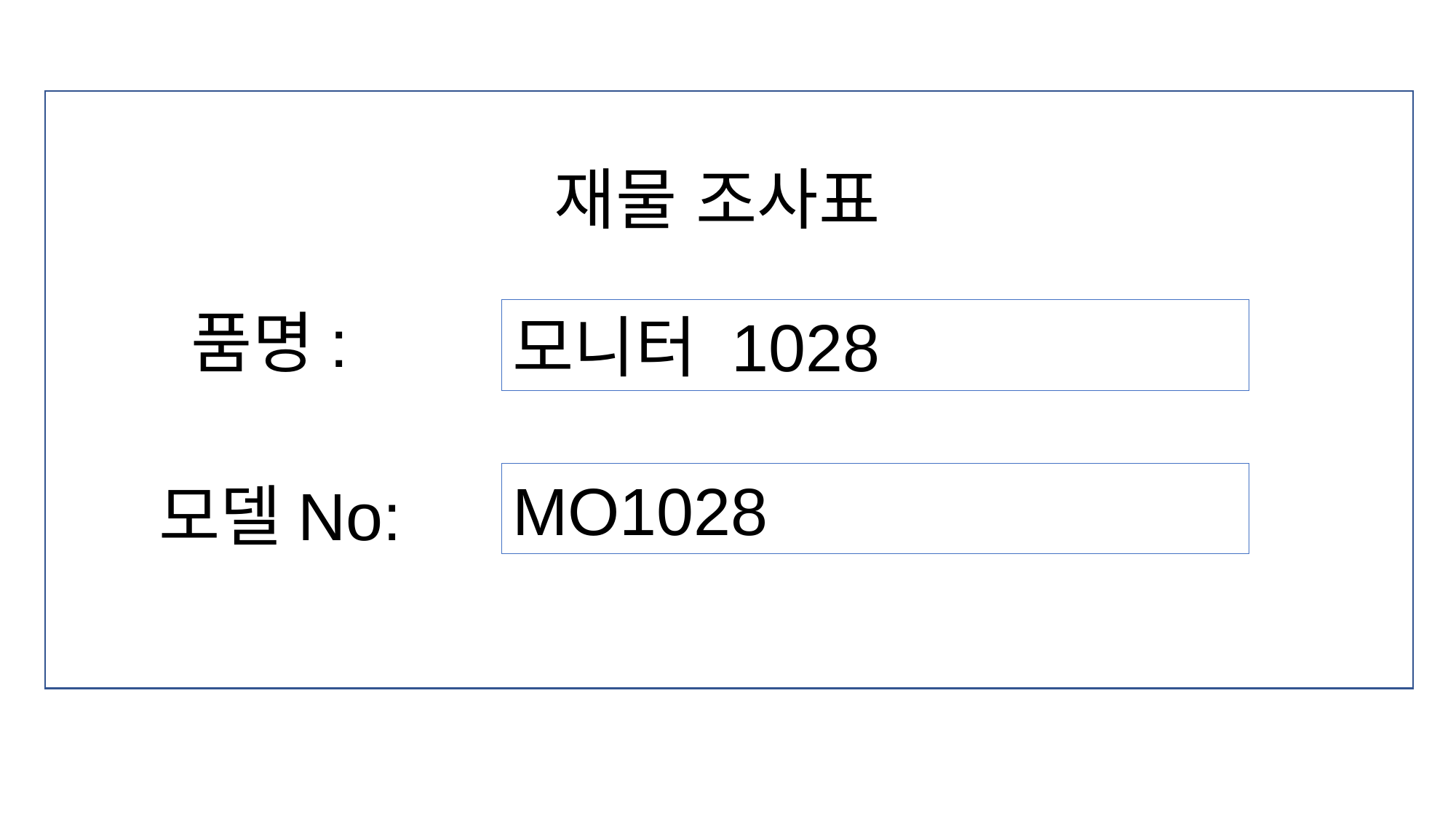

재물 조사표
품명:
모니터 1028
MO1028
모델No: